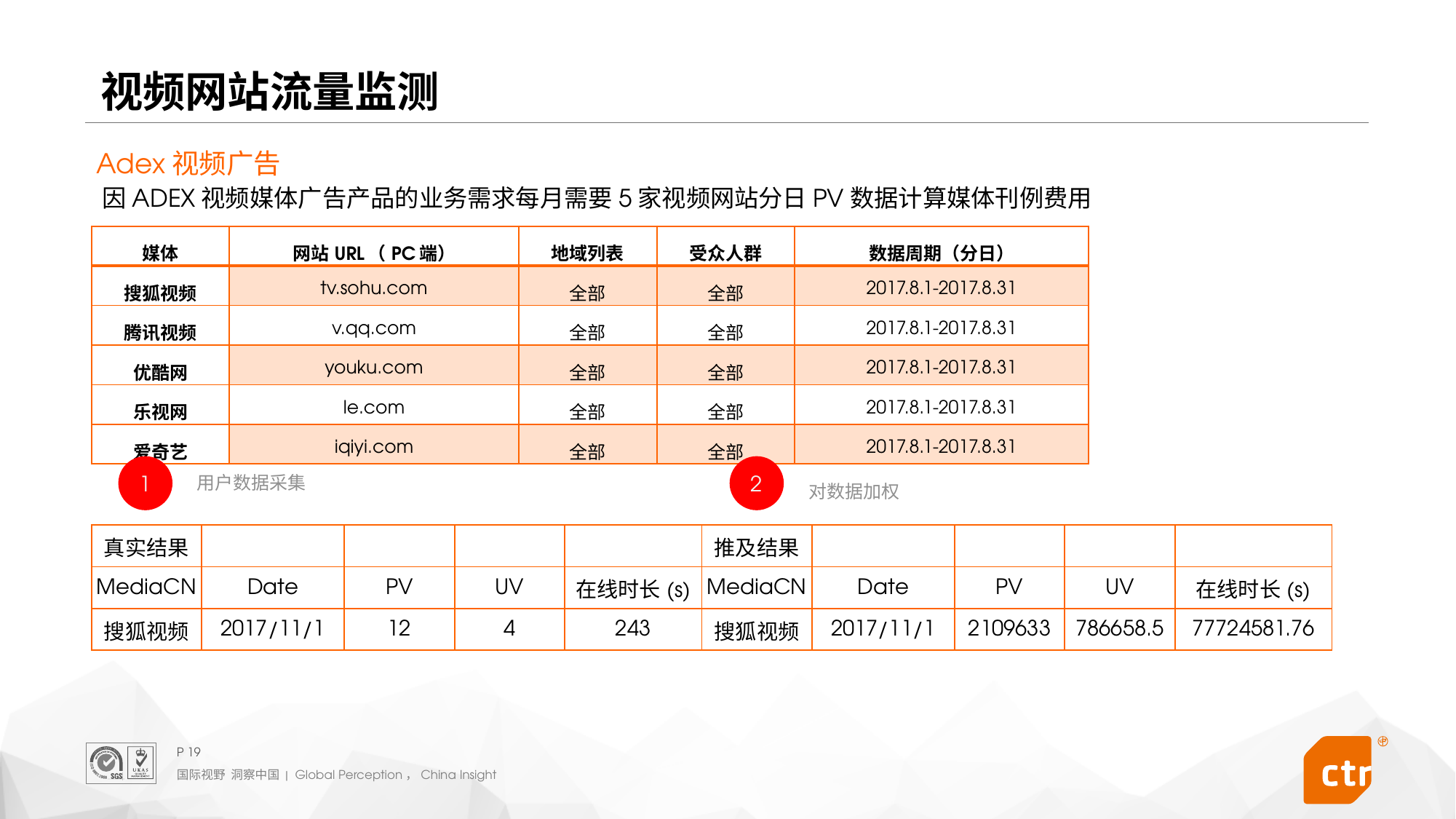

# 视频网站流量监测
Adex视频广告
因ADEX视频媒体广告产品的业务需求每月需要5家视频网站分日PV数据计算媒体刊例费用
| 媒体 | 网站URL（PC端） | 地域列表 | 受众人群 | 数据周期（分日） |
| --- | --- | --- | --- | --- |
| 搜狐视频 | tv.sohu.com | 全部 | 全部 | 2017.8.1-2017.8.31 |
| 腾讯视频 | v.qq.com | 全部 | 全部 | 2017.8.1-2017.8.31 |
| 优酷网 | youku.com | 全部 | 全部 | 2017.8.1-2017.8.31 |
| 乐视网 | le.com | 全部 | 全部 | 2017.8.1-2017.8.31 |
| 爱奇艺 | iqiyi.com | 全部 | 全部 | 2017.8.1-2017.8.31 |
1
2
用户数据采集
对数据加权
| 真实结果 |  |  |  |  | 推及结果 |  |  |  |  |
| --- | --- | --- | --- | --- | --- | --- | --- | --- | --- |
| MediaCN | Date | PV | UV | 在线时长(s) | MediaCN | Date | PV | UV | 在线时长(s) |
| 搜狐视频 | 2017/11/1 | 12 | 4 | 243 | 搜狐视频 | 2017/11/1 | 2109633 | 786658.5 | 77724581.76 |
P 19
国际视野  洞察中国 |  Global Perception，China Insight